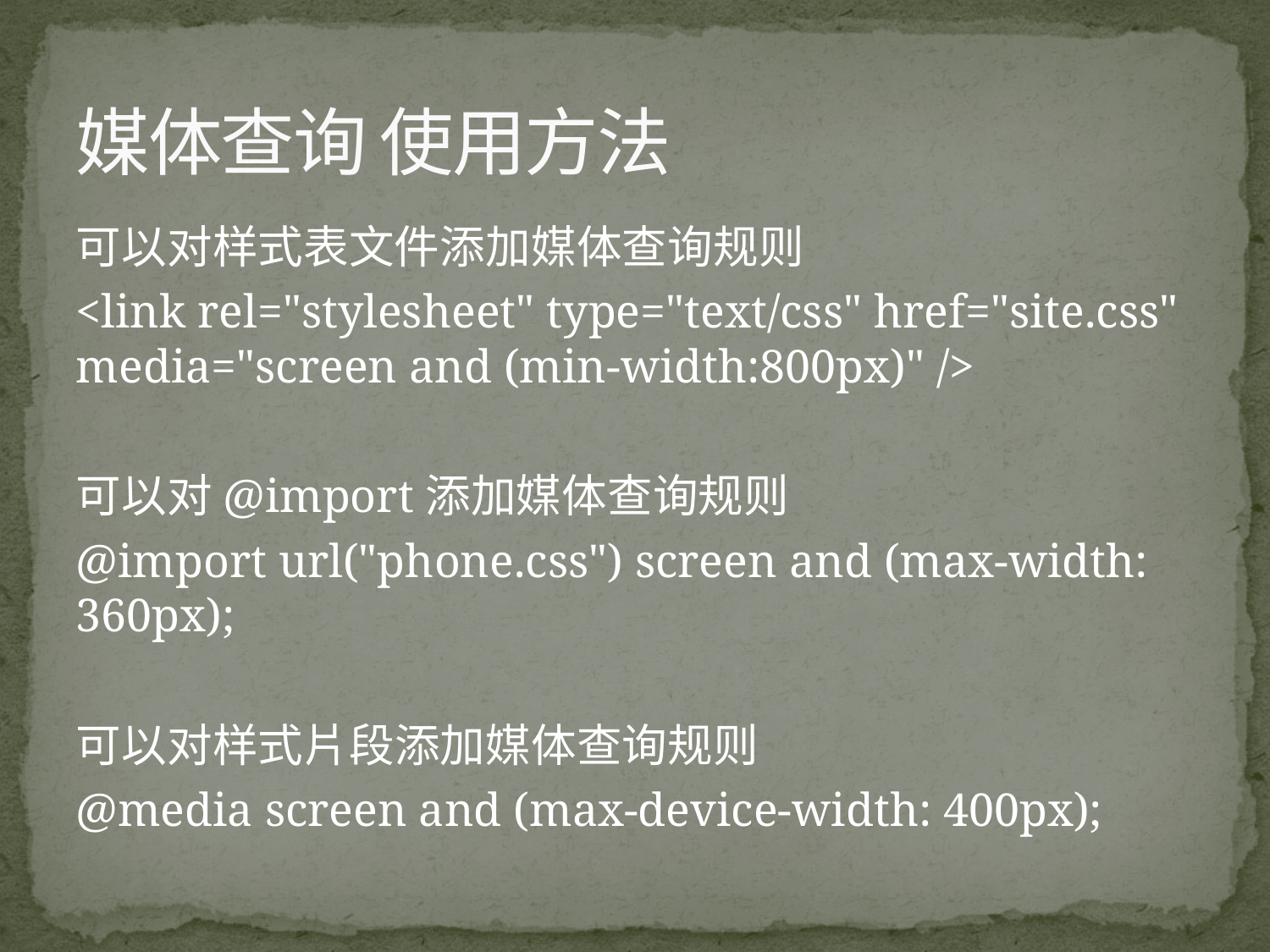

# 媒体查询 使用方法
可以对样式表文件添加媒体查询规则
<link rel="stylesheet" type="text/css" href="site.css" media="screen and (min-width:800px)" />

可以对@import添加媒体查询规则
@import url("phone.css") screen and (max-width: 360px);

可以对样式片段添加媒体查询规则
@media screen and (max-device-width: 400px);